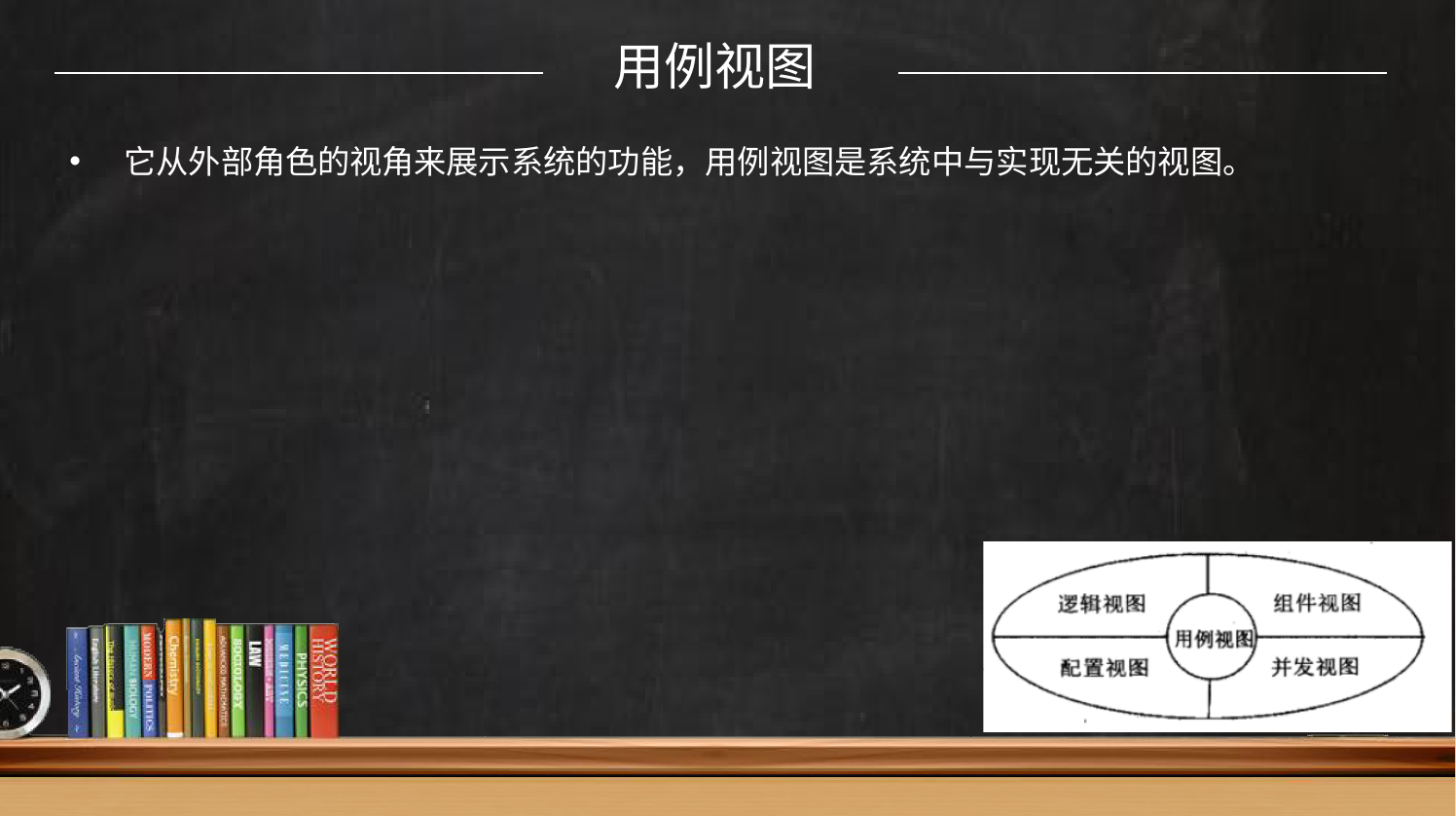

# 用例视图

它从外部角色的视角来展示系统的功能，用例视图是系统中与实现无关的视图。